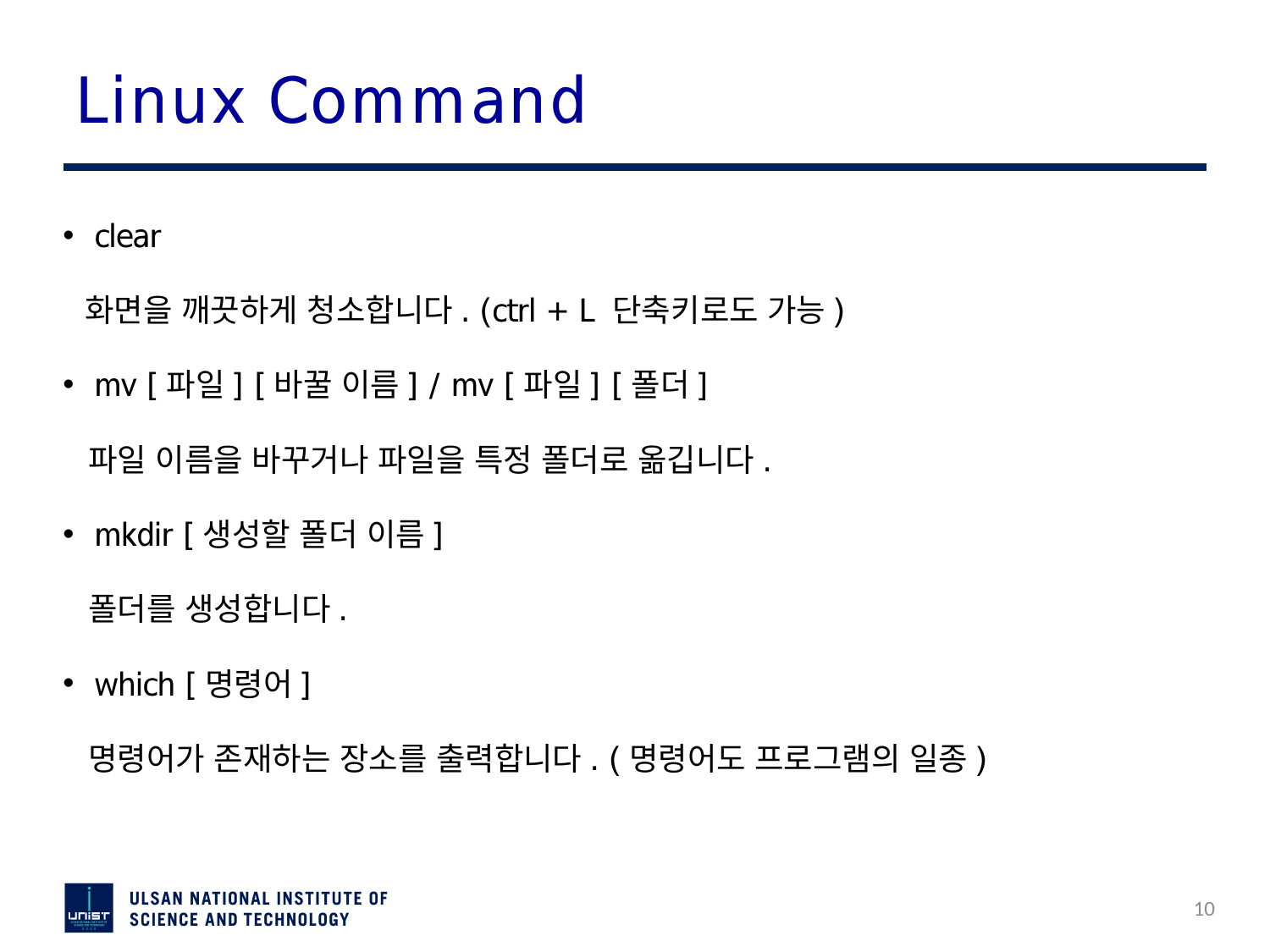

# Linux Command
clear
  화면을 깨끗하게 청소합니다. (ctrl + L 단축키로도 가능)
mv [파일] [바꿀 이름] / mv [파일] [폴더]
  파일 이름을 바꾸거나 파일을 특정 폴더로 옮깁니다.
mkdir [생성할 폴더 이름]
  폴더를 생성합니다.
which [명령어]
  명령어가 존재하는 장소를 출력합니다. (명령어도 프로그램의 일종)